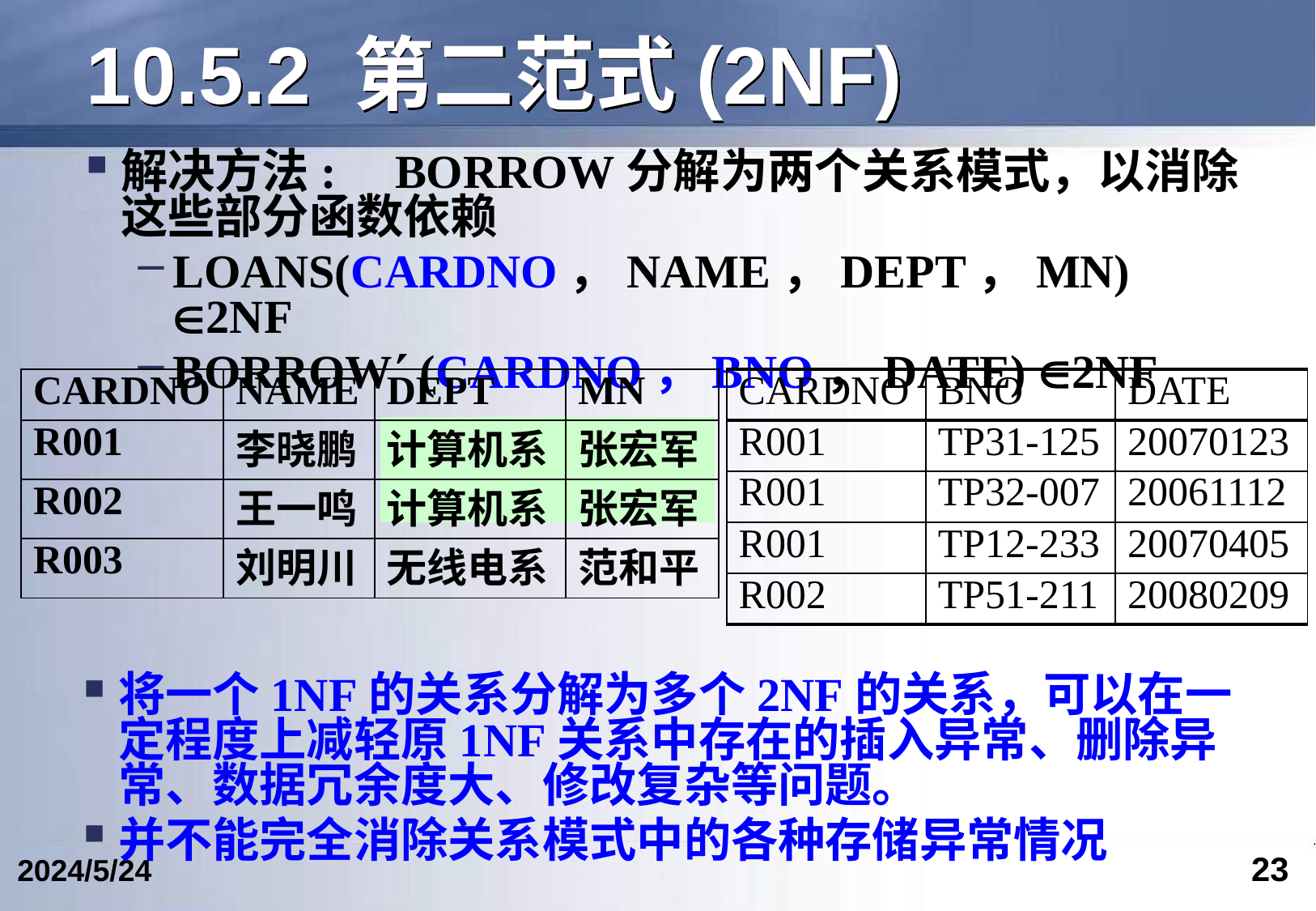

# 10.5.2 第二范式(2NF)
解决方法:     BORROW分解为两个关系模式，以消除这些部分函数依赖
LOANS(CARDNO，NAME，DEPT，MN) ∈2NF
BORROW′ (CARDNO，BNO，DATE) ∈2NF
| CARDNO | NAME | DEPT | MN |
| --- | --- | --- | --- |
| R001 | 李晓鹏 | 计算机系 | 张宏军 |
| R002 | 王一鸣 | 计算机系 | 张宏军 |
| R003 | 刘明川 | 无线电系 | 范和平 |
| CARDNO | BNO | DATE |
| --- | --- | --- |
| R001 | TP31-125 | 20070123 |
| R001 | TP32-007 | 20061112 |
| R001 | TP12-233 | 20070405 |
| R002 | TP51-211 | 20080209 |

将一个1NF的关系分解为多个2NF的关系，可以在一定程度上减轻原1NF关系中存在的插入异常、删除异常、数据冗余度大、修改复杂等问题。
并不能完全消除关系模式中的各种存储异常情况
23
2024/5/24